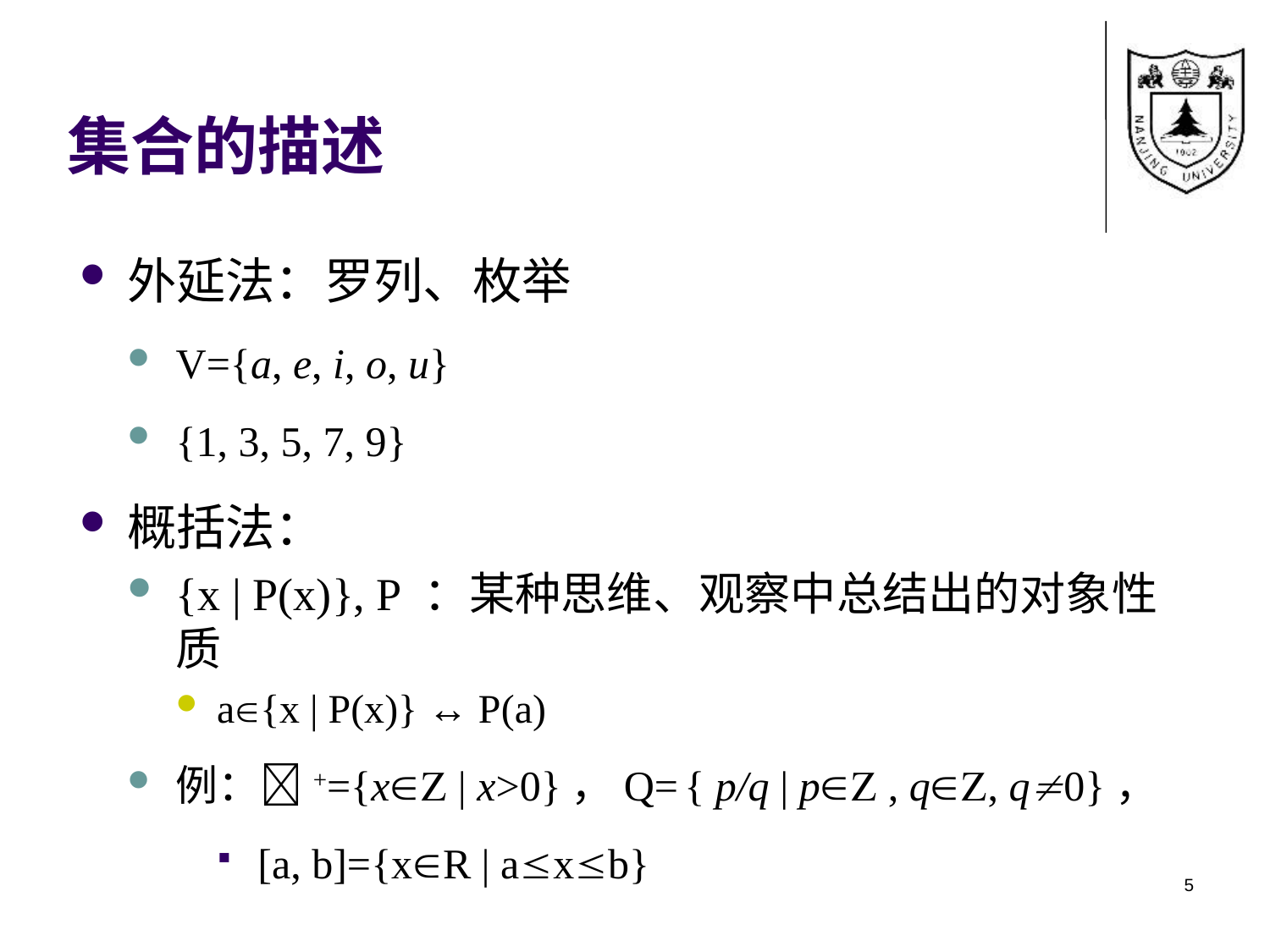

# 集合的描述
外延法：罗列、枚举
V={a, e, i, o, u}
{1, 3, 5, 7, 9}
概括法：
{x | P(x)}, P ：某种思维、观察中总结出的对象性质
a∈{x | P(x)} ↔ P(a)
例：Ζ+={x∈Ζ | x>0}，Q= { p/q | p∈Ζ , q∈Ζ, q≠0}，
[a, b]={x∈R | a≤x≤b}
5